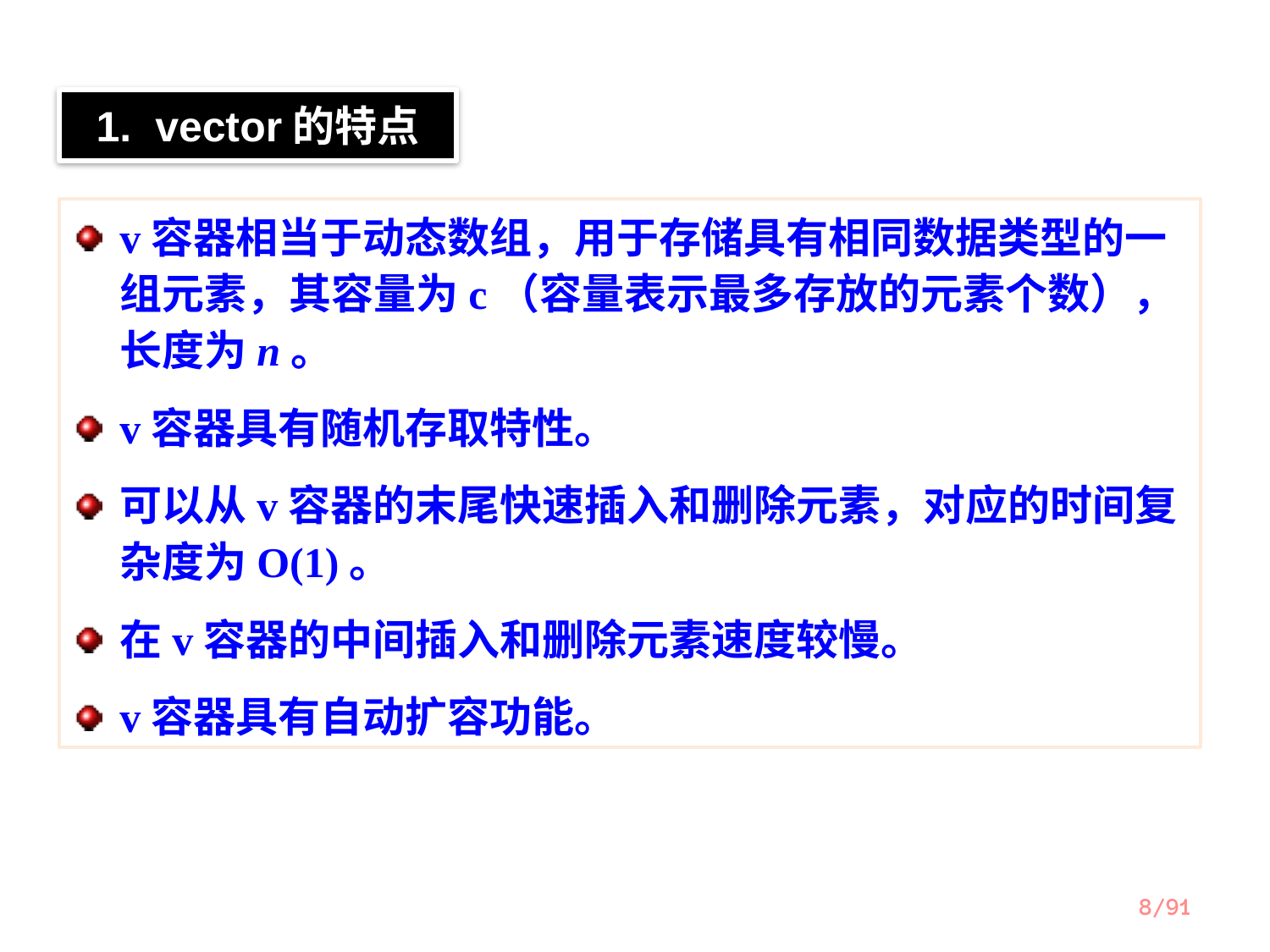

1.  vector的特点
v容器相当于动态数组，用于存储具有相同数据类型的一组元素，其容量为c（容量表示最多存放的元素个数），长度为n。
v容器具有随机存取特性。
可以从v容器的末尾快速插入和删除元素，对应的时间复杂度为O(1)。
在v容器的中间插入和删除元素速度较慢。
v容器具有自动扩容功能。
8/91